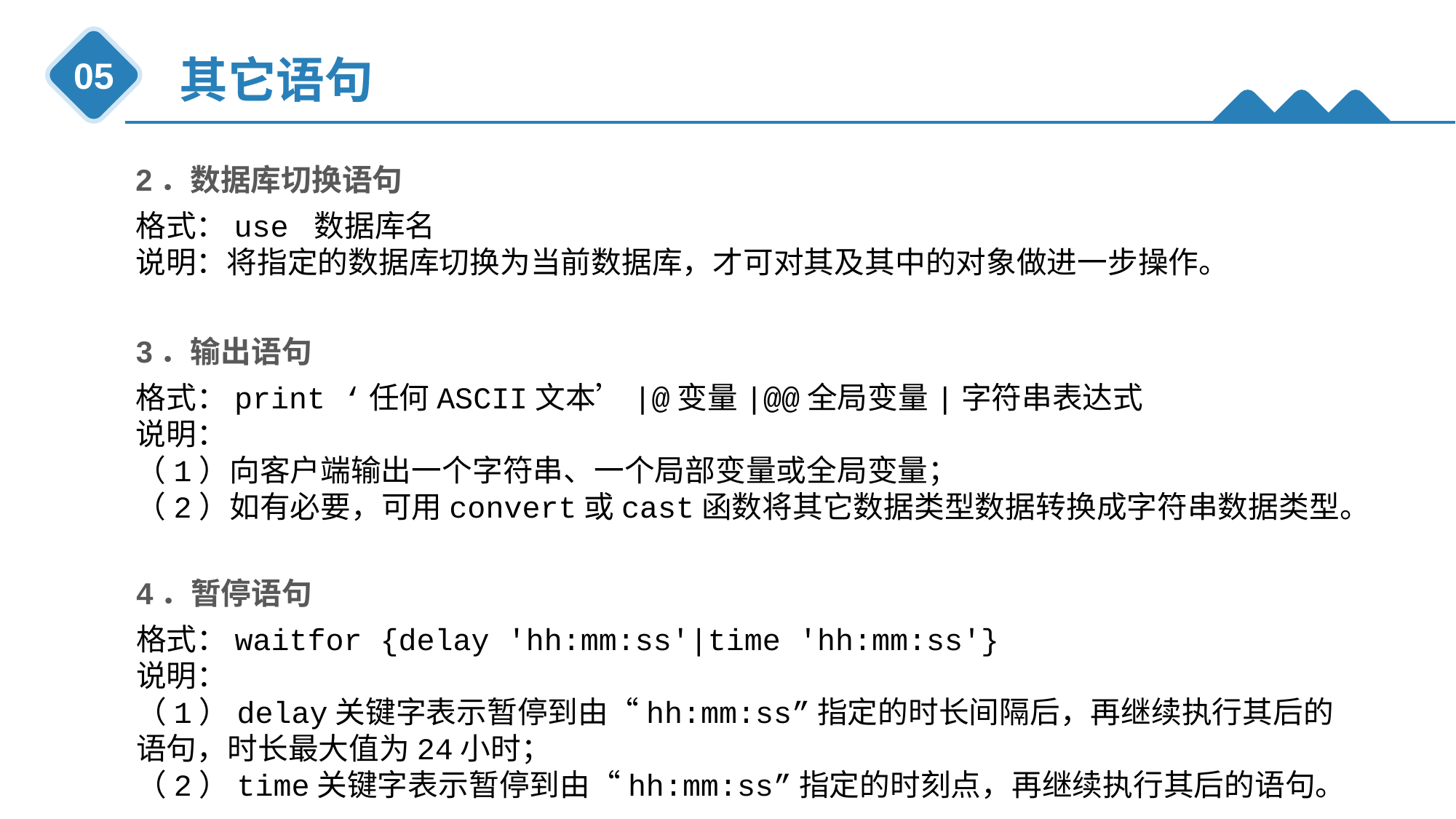

其它语句
05

2．数据库切换语句
格式：use 数据库名
说明：将指定的数据库切换为当前数据库，才可对其及其中的对象做进一步操作。
3．输出语句
格式：print ‘任何ASCII文本’|@变量|@@全局变量|字符串表达式
说明：
（1）向客户端输出一个字符串、一个局部变量或全局变量；
（2）如有必要，可用convert或cast函数将其它数据类型数据转换成字符串数据类型。
4．暂停语句
格式：waitfor {delay 'hh:mm:ss'|time 'hh:mm:ss'}
说明：
（1）delay关键字表示暂停到由“hh:mm:ss”指定的时长间隔后，再继续执行其后的语句，时长最大值为24小时；
（2）time关键字表示暂停到由“hh:mm:ss”指定的时刻点，再继续执行其后的语句。